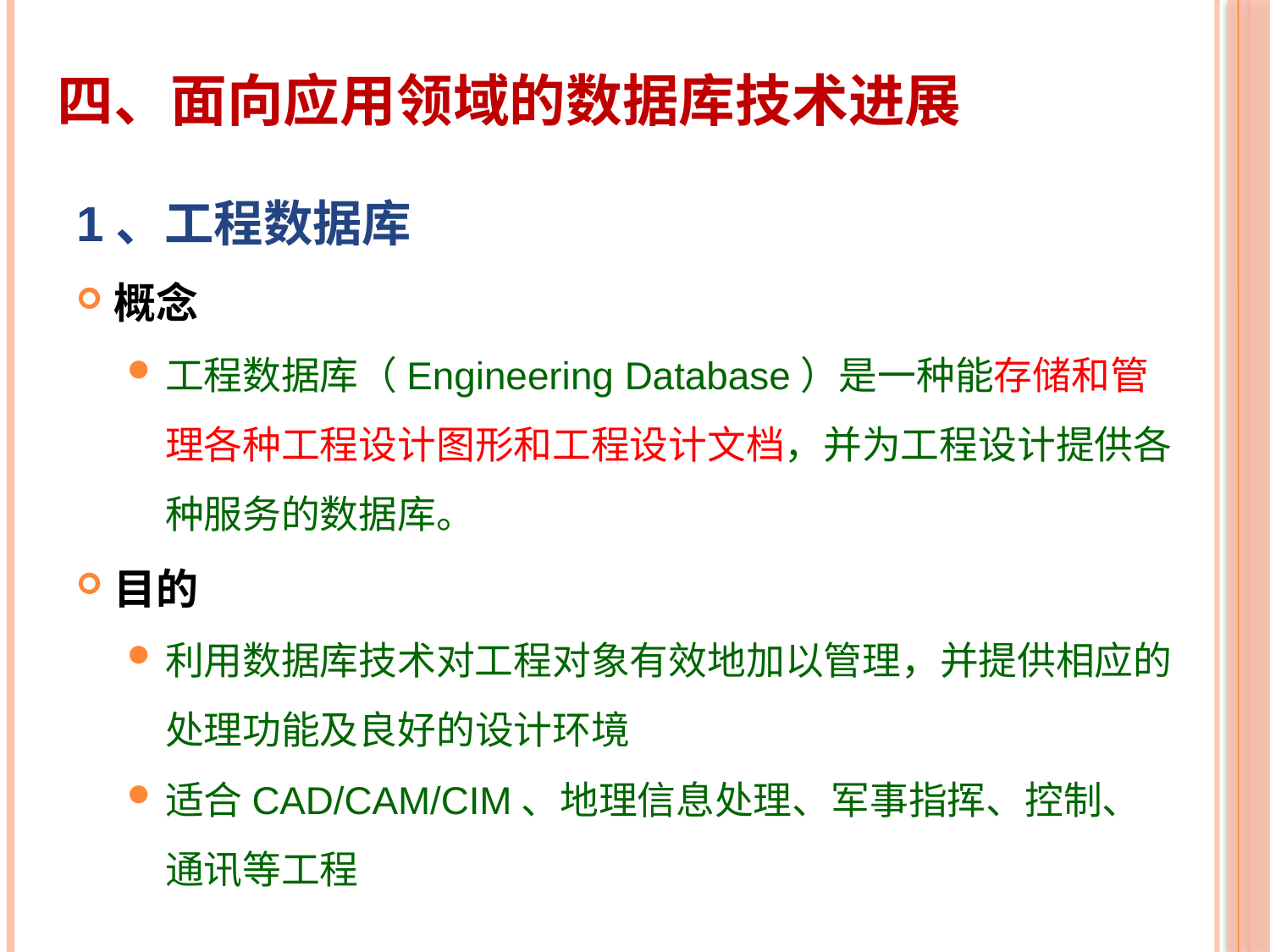

# 四、面向应用领域的数据库技术进展
1、工程数据库
概念
工程数据库（Engineering Database）是一种能存储和管理各种工程设计图形和工程设计文档，并为工程设计提供各种服务的数据库。
目的
利用数据库技术对工程对象有效地加以管理，并提供相应的处理功能及良好的设计环境
适合CAD/CAM/CIM、地理信息处理、军事指挥、控制、通讯等工程